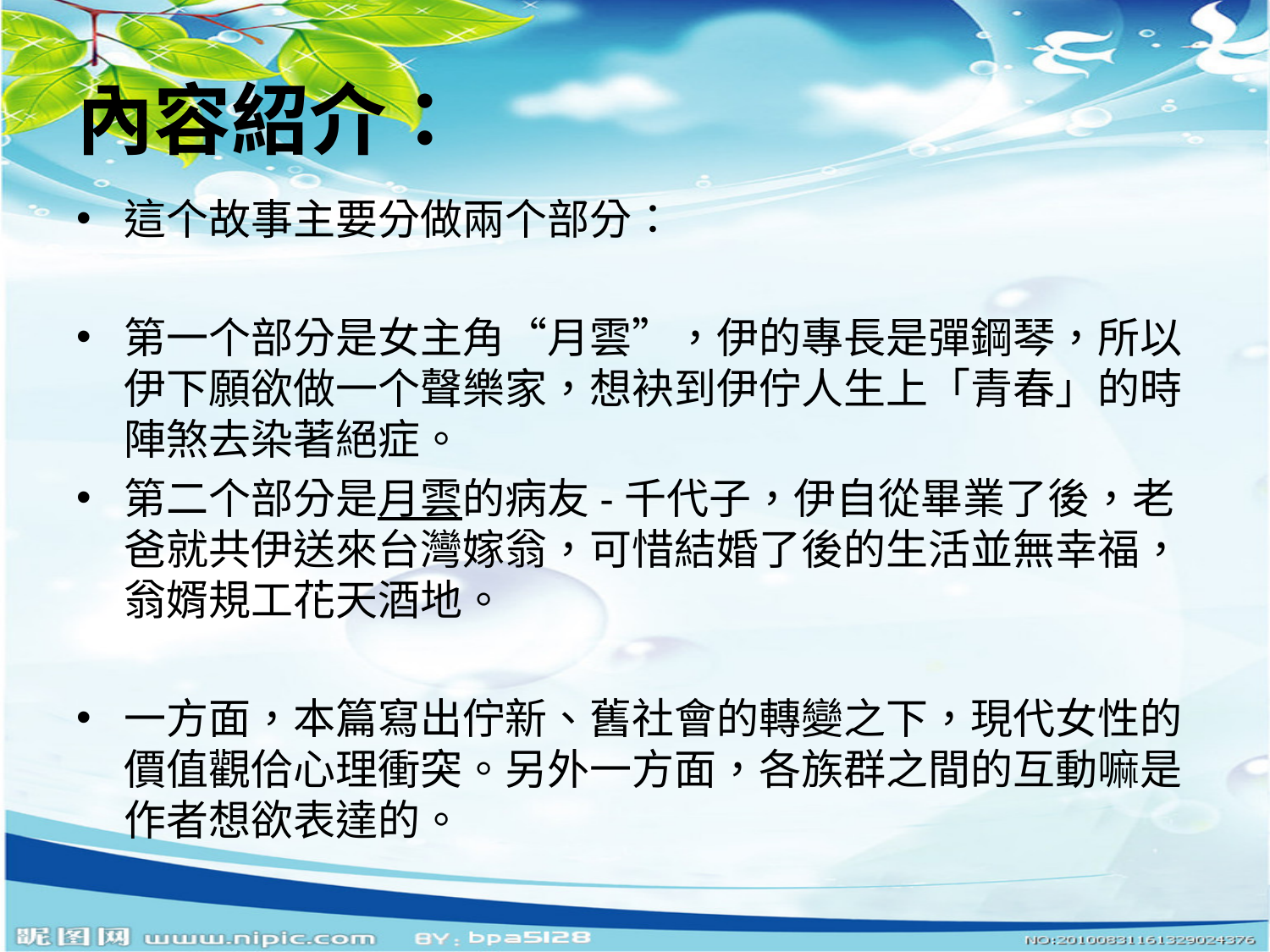

# 內容紹介：
這个故事主要分做兩个部分：

第一个部分是女主角“月雲”，伊的專長是彈鋼琴，所以伊下願欲做一个聲樂家，想袂到伊佇人生上「青春」的時陣煞去染著絕症。
第二个部分是月雲的病友-千代子，伊自從畢業了後，老爸就共伊送來台灣嫁翁，可惜結婚了後的生活並無幸福，翁婿規工花天酒地。

一方面，本篇寫出佇新、舊社會的轉變之下，現代女性的價值觀佮心理衝突。另外一方面，各族群之間的互動嘛是作者想欲表達的。